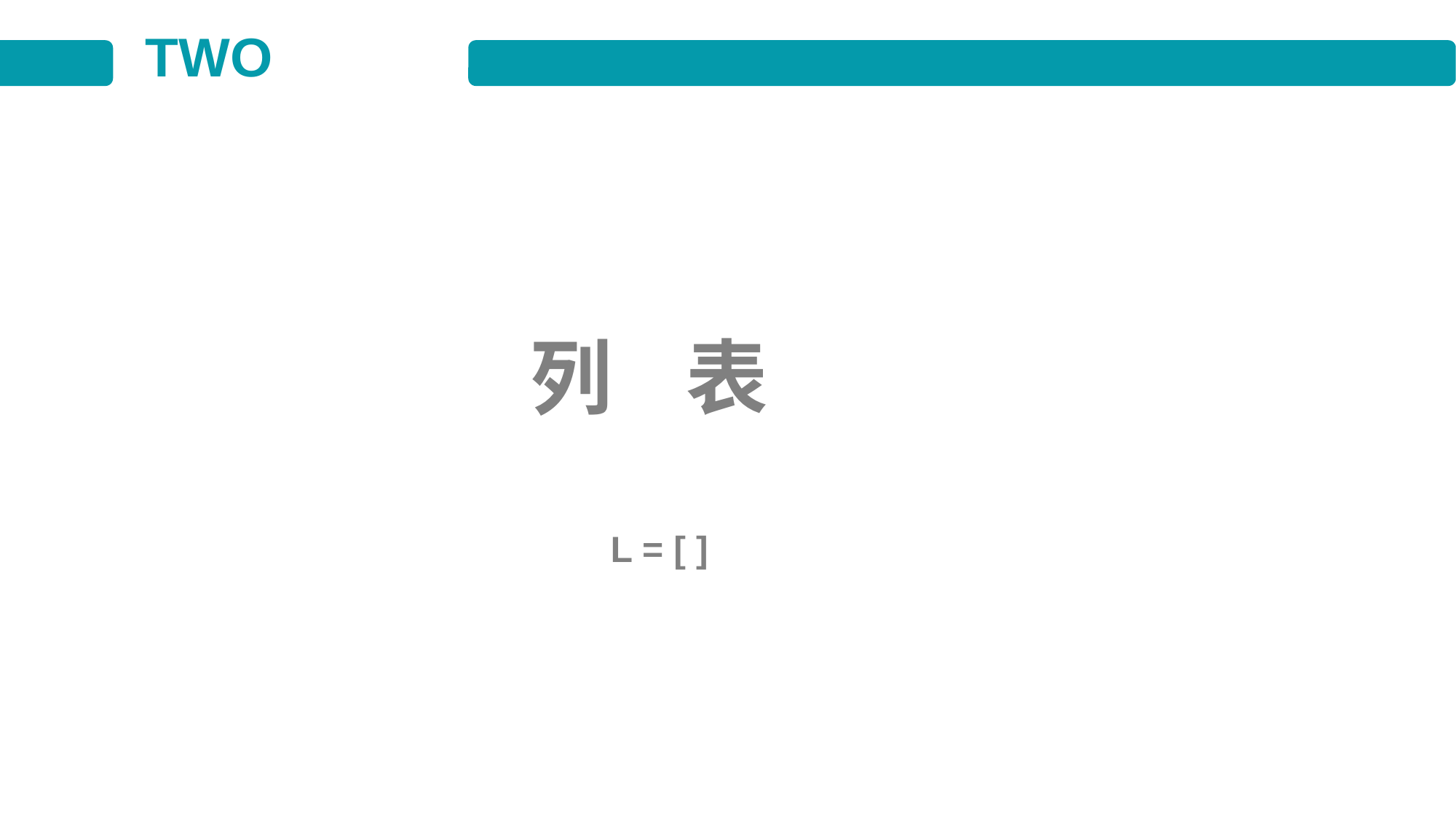

TWO

列    表
L = [ ]